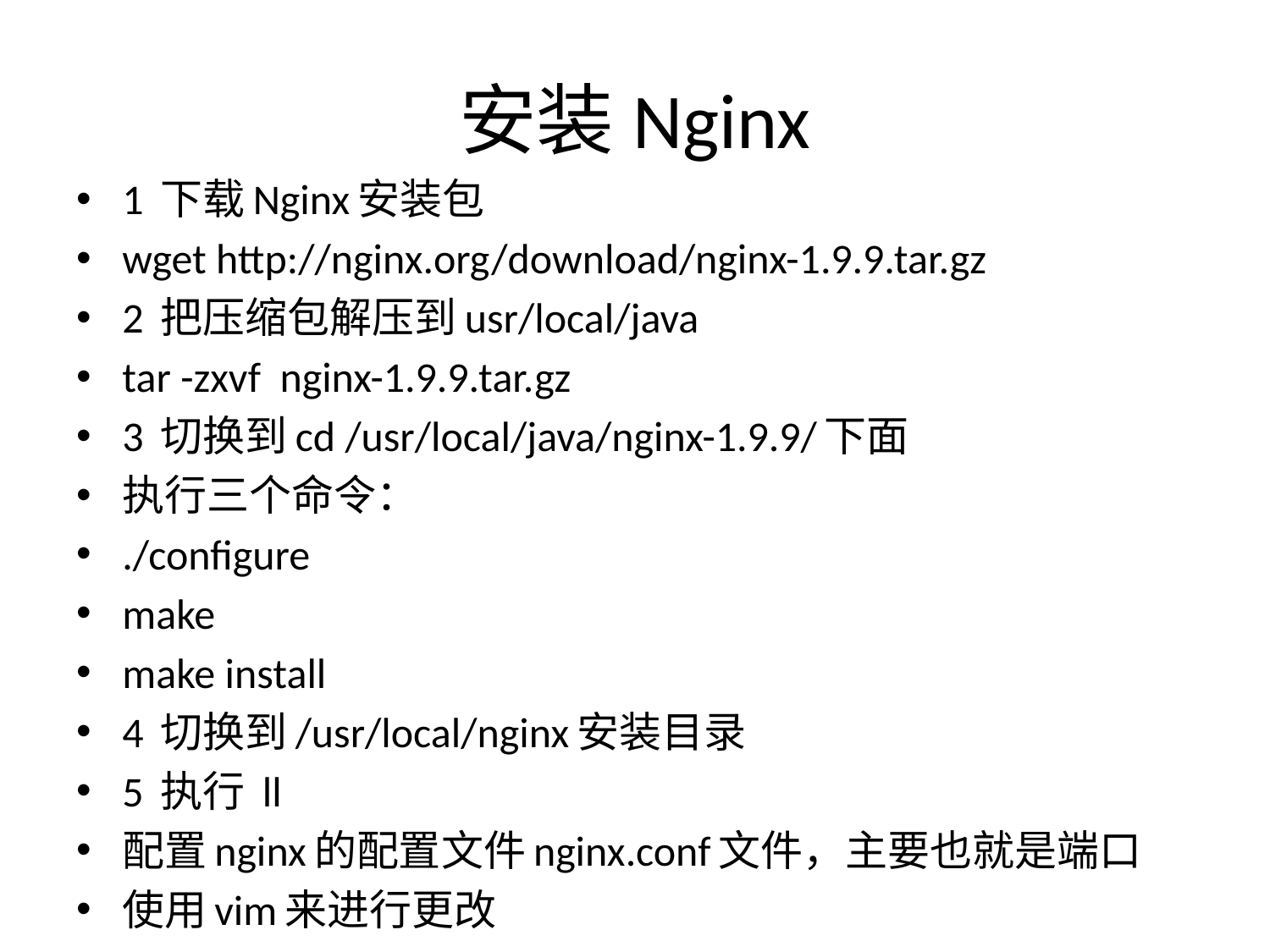

# 安装Nginx
1 下载Nginx安装包
wget http://nginx.org/download/nginx-1.9.9.tar.gz
2 把压缩包解压到usr/local/java
tar -zxvf  nginx-1.9.9.tar.gz
3 切换到cd /usr/local/java/nginx-1.9.9/下面
执行三个命令：
./configure
make
make install
4 切换到/usr/local/nginx安装目录
5 执行 ll
配置nginx的配置文件nginx.conf文件，主要也就是端口
使用vim来进行更改